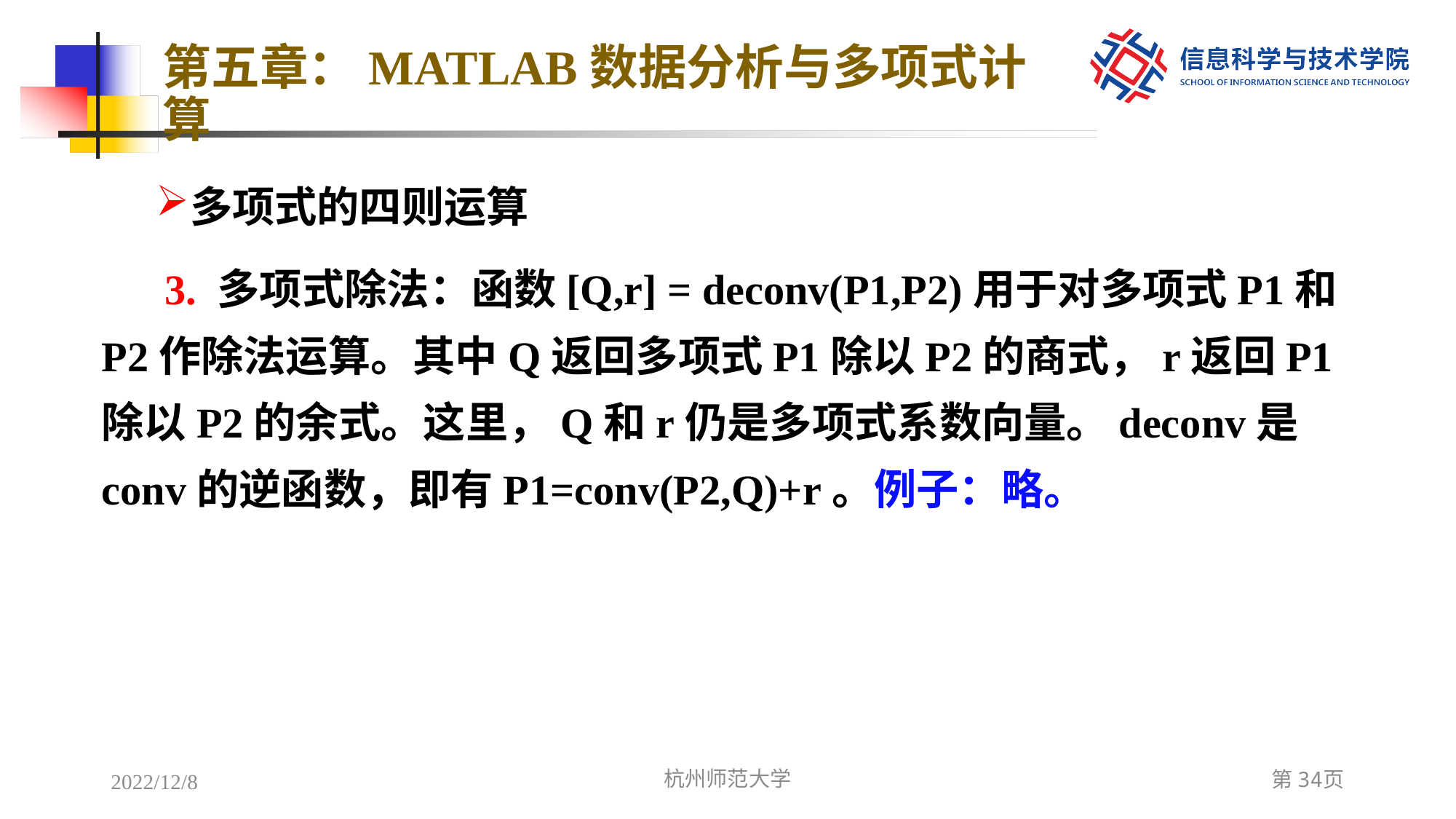

# 第五章：MATLAB数据分析与多项式计算
多项式的四则运算
      3. 多项式除法：函数[Q,r] = deconv(P1,P2)用于对多项式P1和P2作除法运算。其中Q返回多项式P1除以P2的商式，r返回P1除以P2的余式。这里，Q和r仍是多项式系数向量。deconv是conv的逆函数，即有P1=conv(P2,Q)+r。例子：略。
2022/12/8
杭州师范大学
第34页